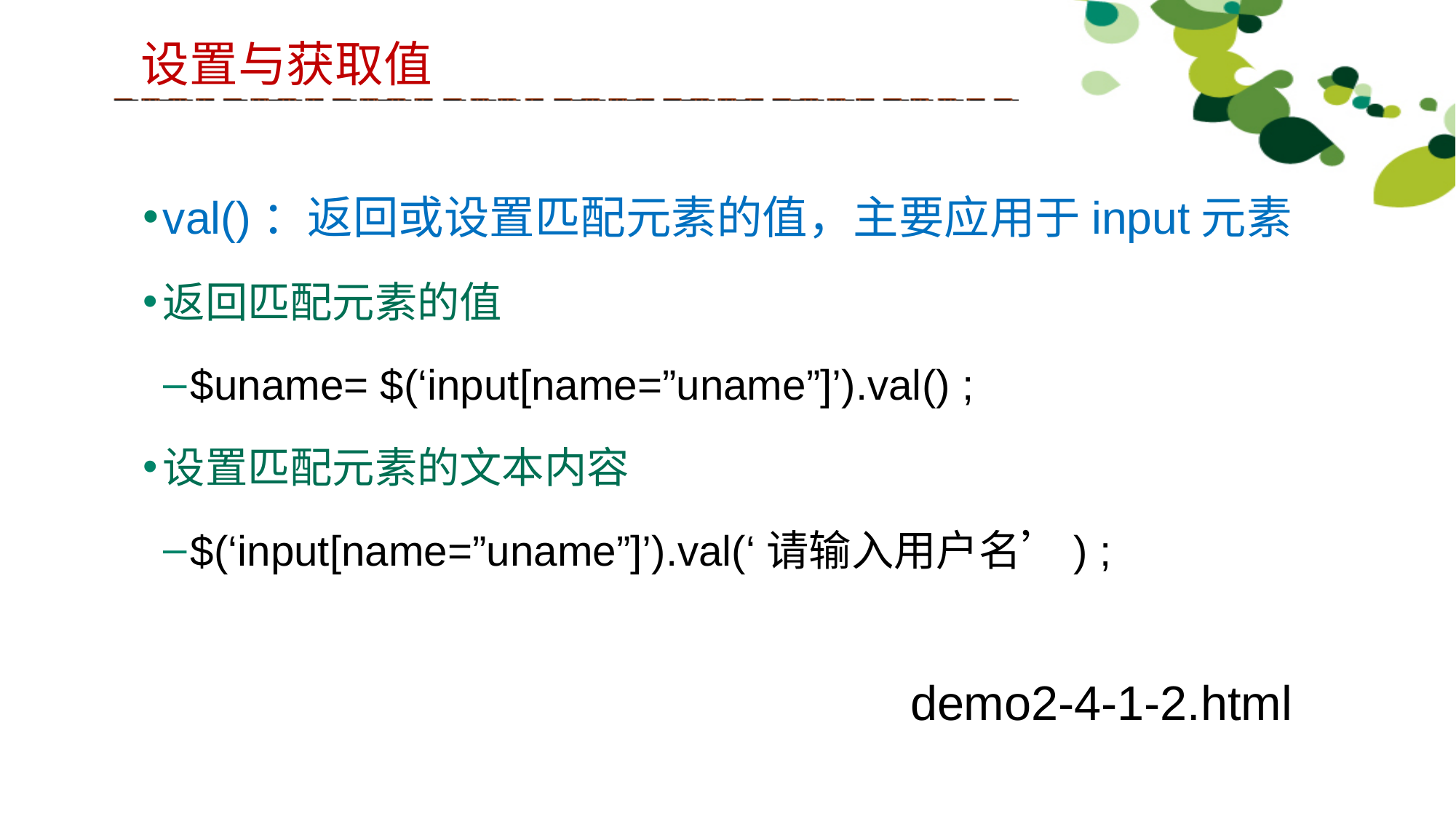

设置与获取值
val()：返回或设置匹配元素的值，主要应用于input元素
返回匹配元素的值
$uname= $(‘input[name=”uname”]’).val() ;
设置匹配元素的文本内容
$(‘input[name=”uname”]’).val(‘请输入用户名’) ;

demo2-4-1-2.html